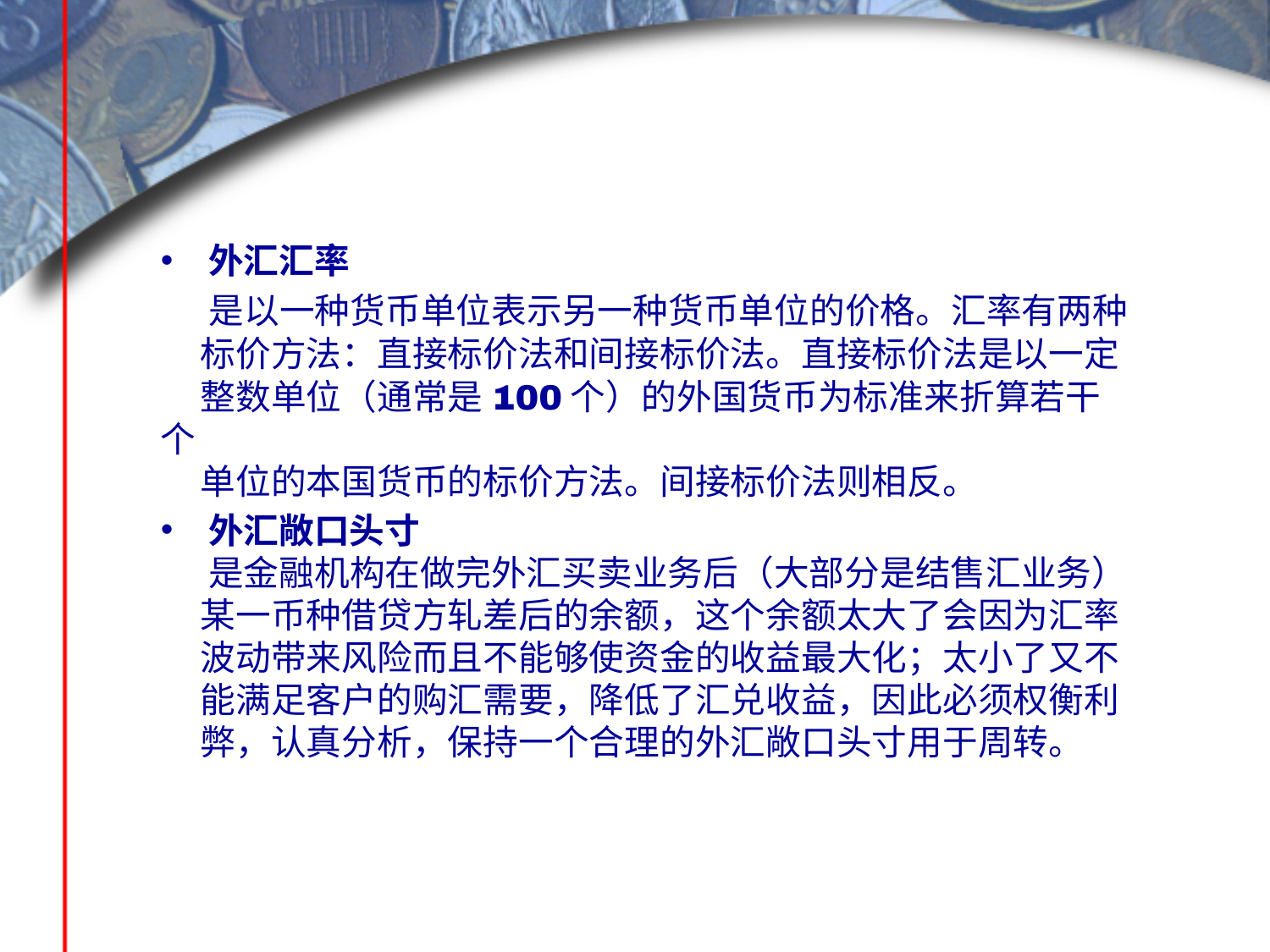

外汇汇率
    是以一种货币单位表示另一种货币单位的价格。汇率有两种
    标价方法：直接标价法和间接标价法。直接标价法是以一定
    整数单位（通常是100个）的外国货币为标准来折算若干个
    单位的本国货币的标价方法。间接标价法则相反。
外汇敞口头寸
     是金融机构在做完外汇买卖业务后（大部分是结售汇业务）
    某一币种借贷方轧差后的余额，这个余额太大了会因为汇率
    波动带来风险而且不能够使资金的收益最大化；太小了又不
    能满足客户的购汇需要，降低了汇兑收益，因此必须权衡利
    弊，认真分析，保持一个合理的外汇敞口头寸用于周转。